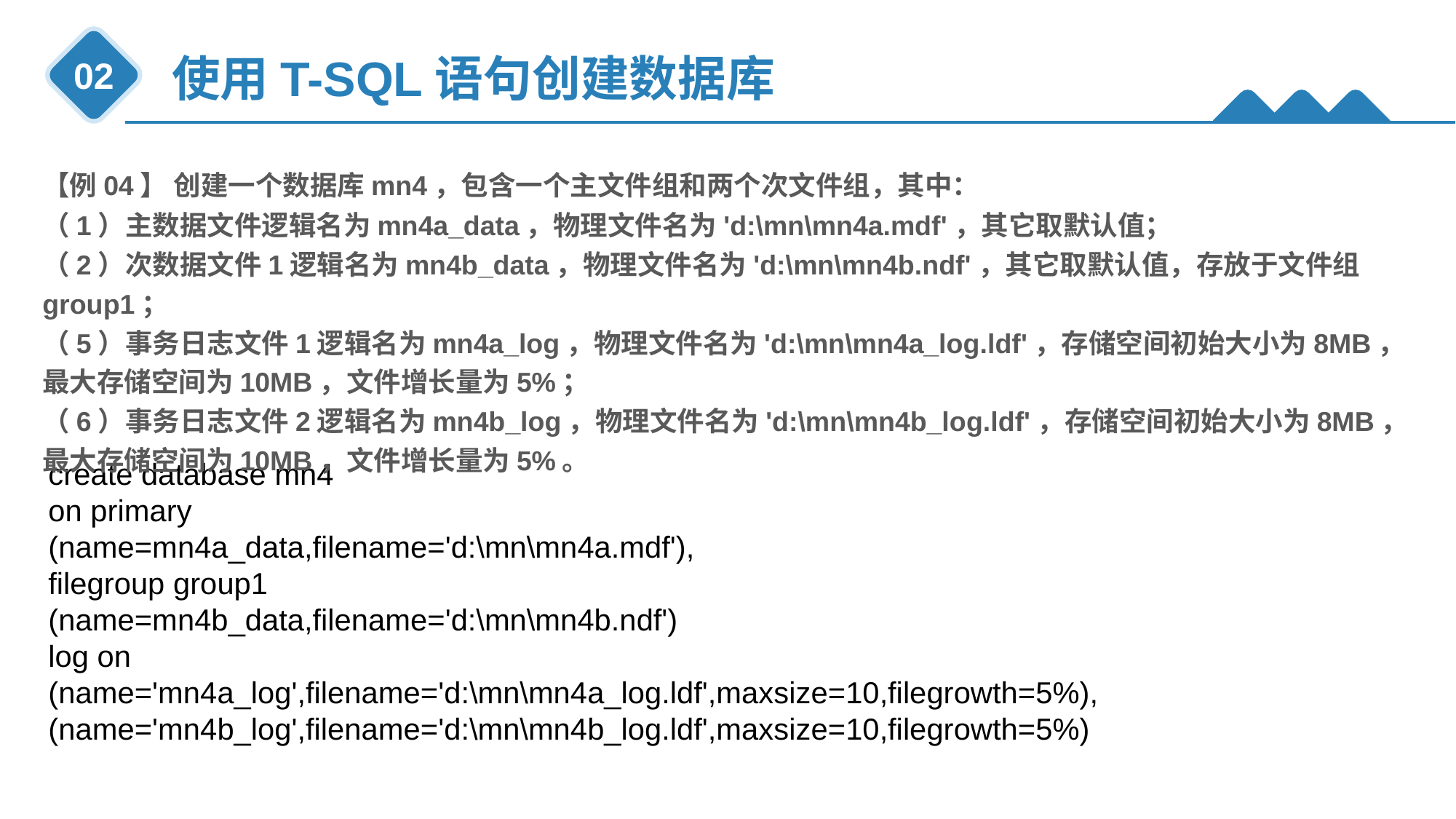

使用T-SQL语句创建数据库
02

【例04】 创建一个数据库mn4，包含一个主文件组和两个次文件组，其中：
（1）主数据文件逻辑名为mn4a_data，物理文件名为'd:\mn\mn4a.mdf'，其它取默认值；
（2）次数据文件1逻辑名为mn4b_data，物理文件名为'd:\mn\mn4b.ndf'，其它取默认值，存放于文件组group1；
（5）事务日志文件1逻辑名为mn4a_log，物理文件名为'd:\mn\mn4a_log.ldf'，存储空间初始大小为8MB，最大存储空间为10MB，文件增长量为5%；
（6）事务日志文件2逻辑名为mn4b_log，物理文件名为'd:\mn\mn4b_log.ldf'，存储空间初始大小为8MB，最大存储空间为10MB，文件增长量为5%。
create database mn4
on primary
(name=mn4a_data,filename='d:\mn\mn4a.mdf'),
filegroup group1
(name=mn4b_data,filename='d:\mn\mn4b.ndf')
log on
(name='mn4a_log',filename='d:\mn\mn4a_log.ldf',maxsize=10,filegrowth=5%),
(name='mn4b_log',filename='d:\mn\mn4b_log.ldf',maxsize=10,filegrowth=5%)